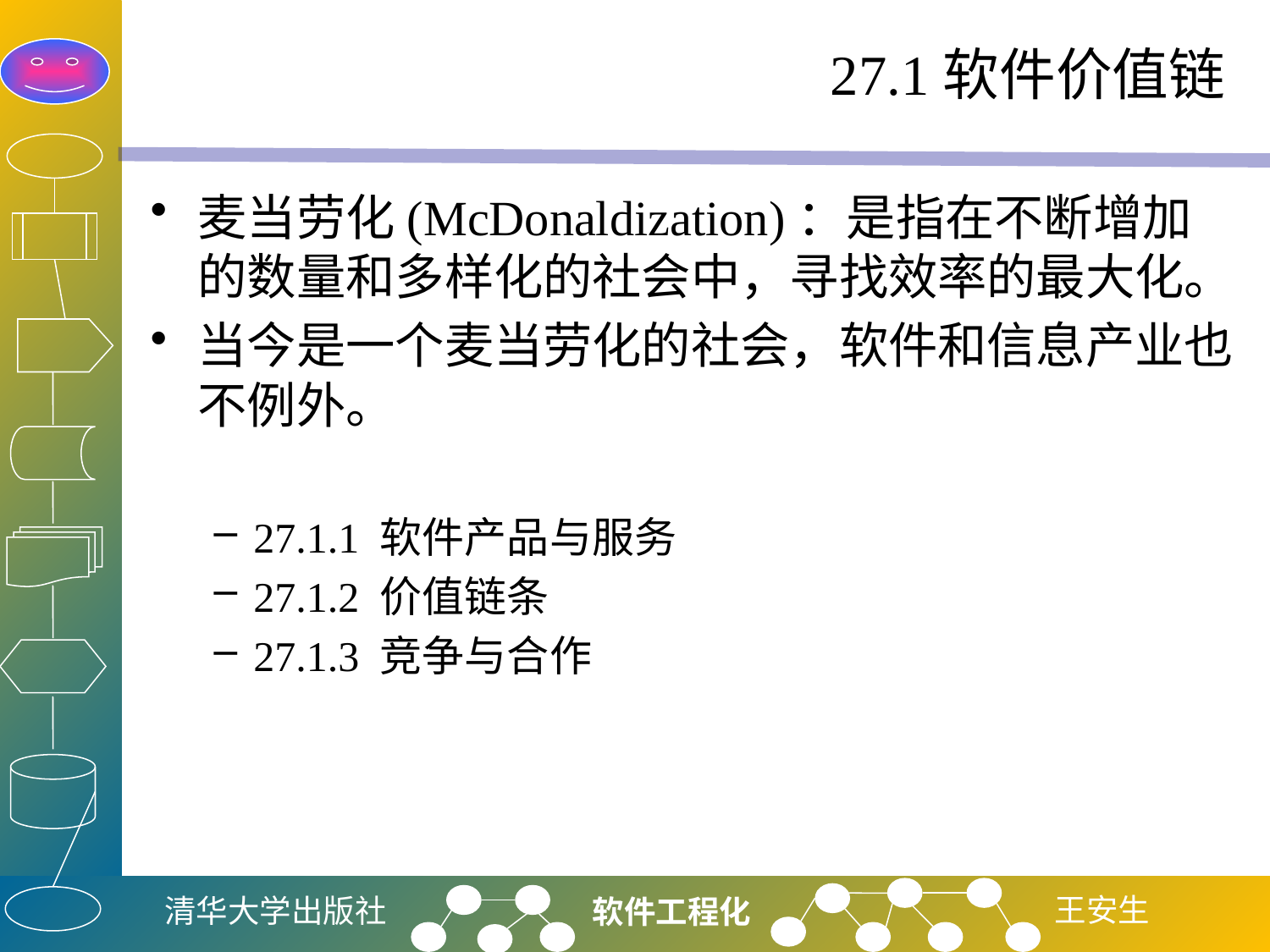

# 27.1软件价值链
麦当劳化(McDonaldization)：是指在不断增加的数量和多样化的社会中，寻找效率的最大化。
当今是一个麦当劳化的社会，软件和信息产业也不例外。

27.1.1 软件产品与服务
27.1.2 价值链条
27.1.3 竞争与合作